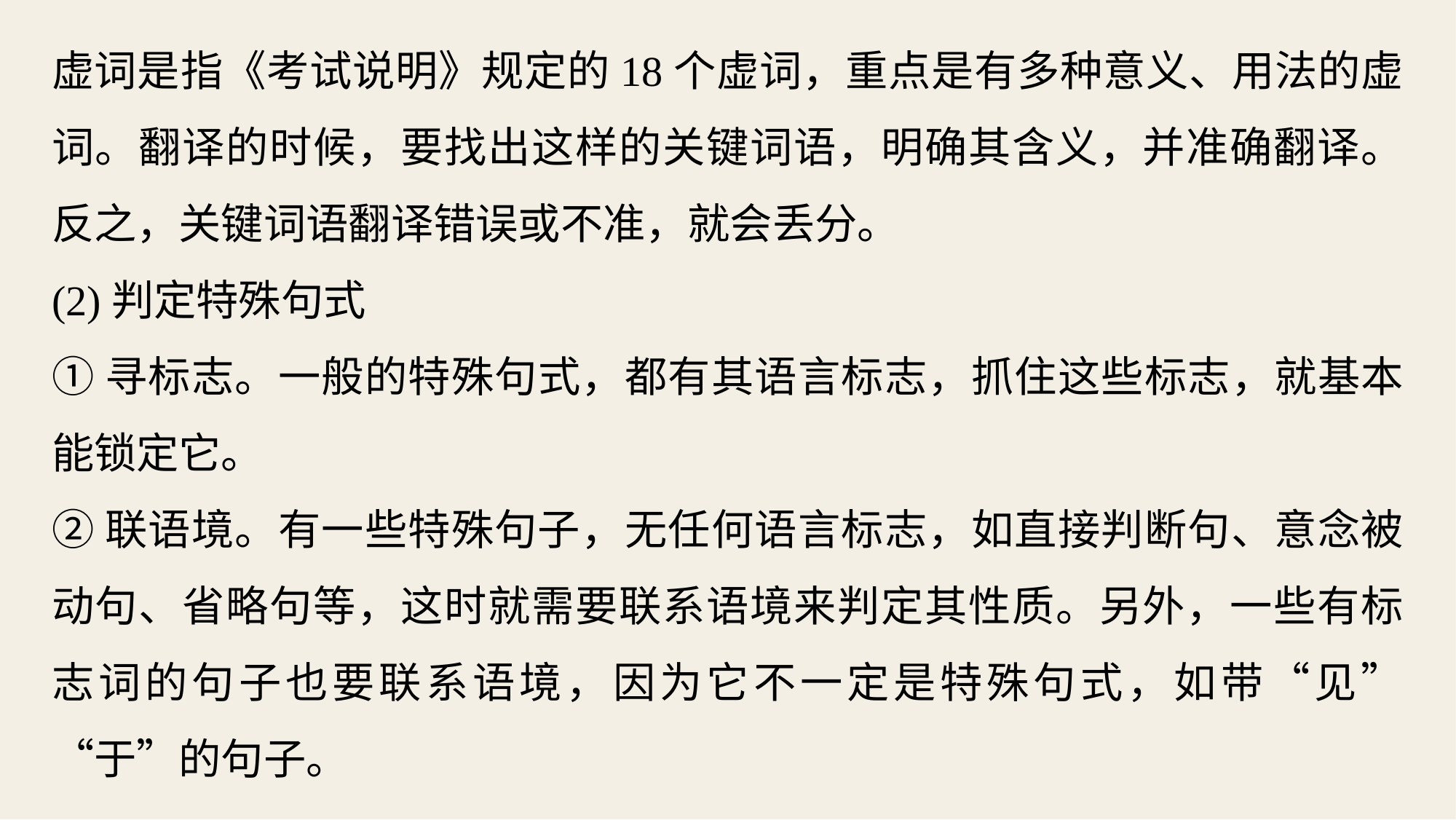

虚词是指《考试说明》规定的18个虚词，重点是有多种意义、用法的虚词。翻译的时候，要找出这样的关键词语，明确其含义，并准确翻译。反之，关键词语翻译错误或不准，就会丢分。
(2)判定特殊句式
①寻标志。一般的特殊句式，都有其语言标志，抓住这些标志，就基本能锁定它。
②联语境。有一些特殊句子，无任何语言标志，如直接判断句、意念被动句、省略句等，这时就需要联系语境来判定其性质。另外，一些有标志词的句子也要联系语境，因为它不一定是特殊句式，如带“见”“于”的句子。